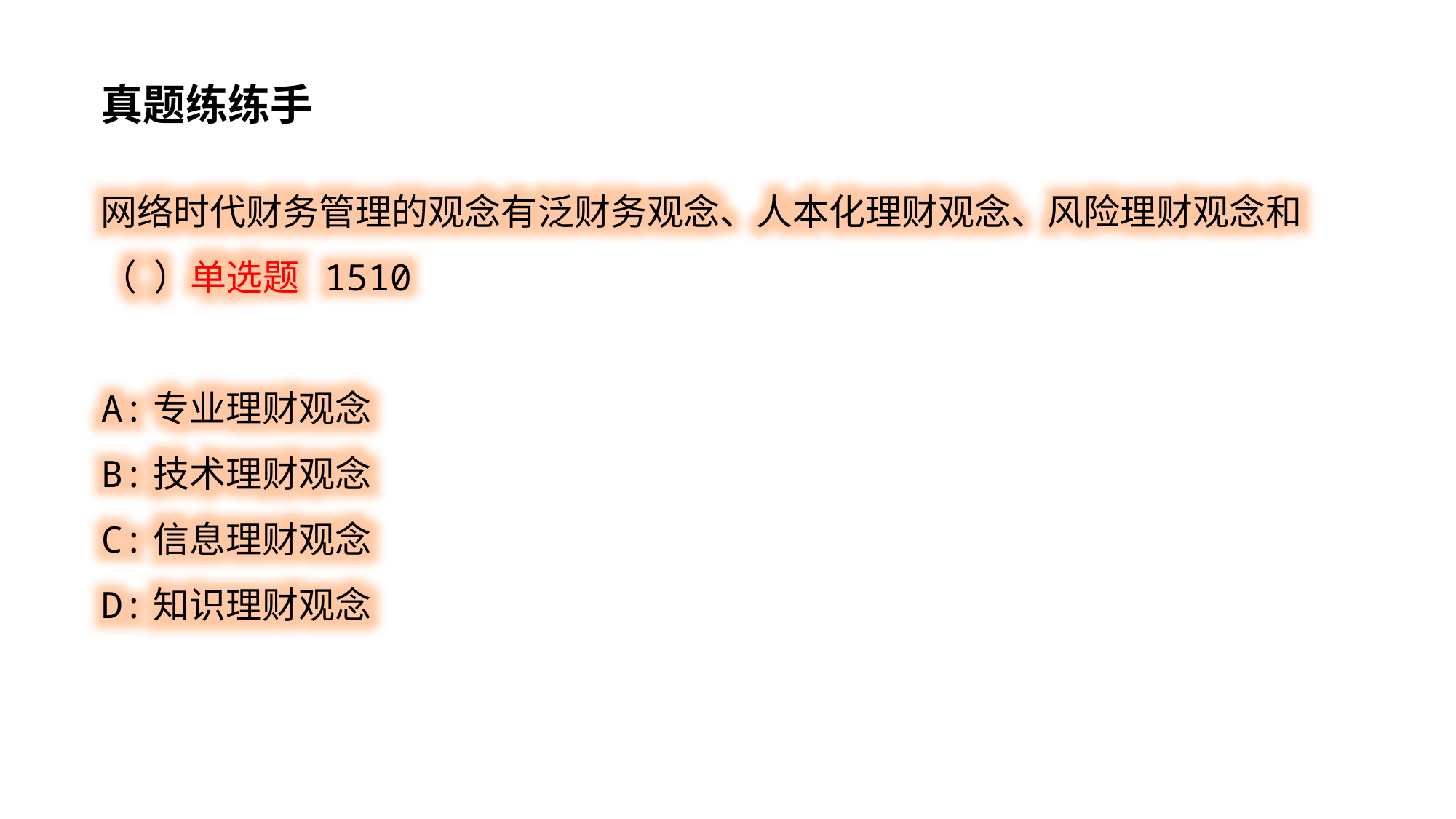

真题练练手
网络时代财务管理的观念有泛财务观念、人本化理财观念、风险理财观念和（  ）单选题  1510

A:专业理财观念
B:技术理财观念
C:信息理财观念
D:知识理财观念